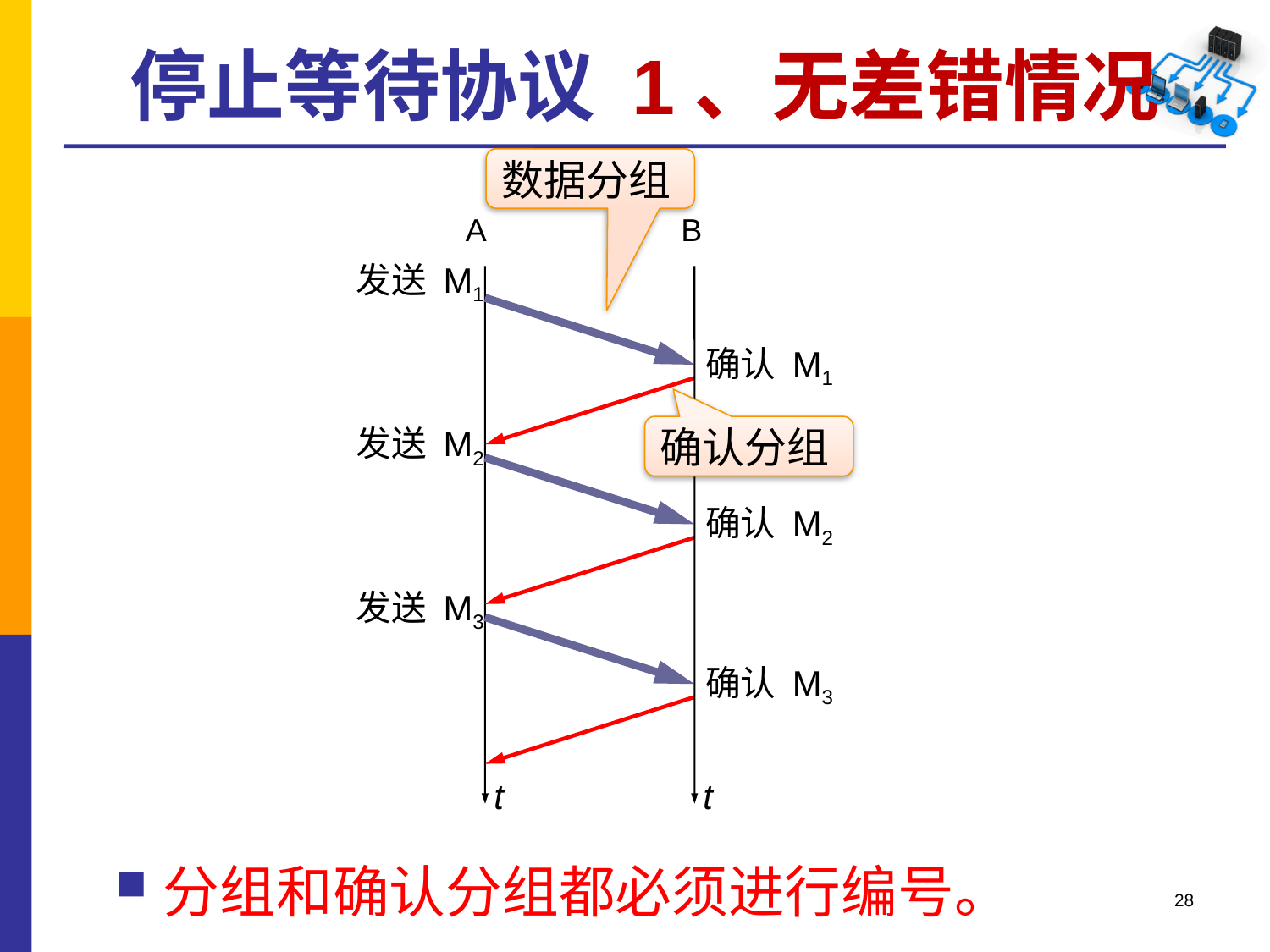

# 停止等待协议 1、无差错情况
数据分组
A
B
发送 M1

确认 M1

发送 M2
确认分组

确认 M2

发送 M3

确认 M3

t
t
分组和确认分组都必须进行编号。
28